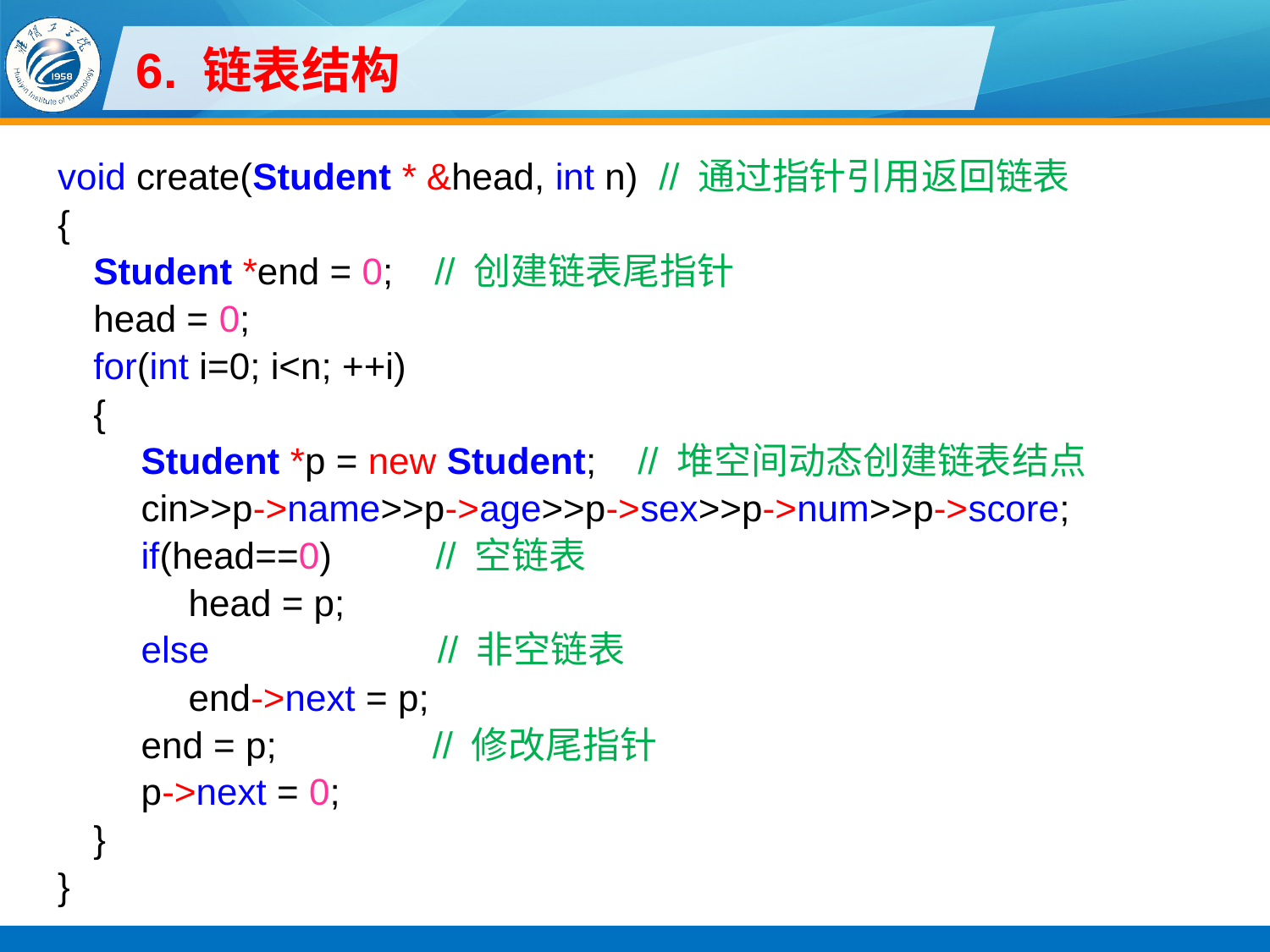

# 6. 链表结构
void create(Student * &head, int n)  // 通过指针引用返回链表
{
Student *end = 0;    // 创建链表尾指针
head = 0;
for(int i=0; i<n; ++i)
{
Student *p = new Student;    // 堆空间动态创建链表结点
cin>>p->name>>p->age>>p->sex>>p->num>>p->score;
if(head==0)          // 空链表
head = p;
else                      // 非空链表
end->next = p;
end = p;               // 修改尾指针
p->next = 0;
}
}